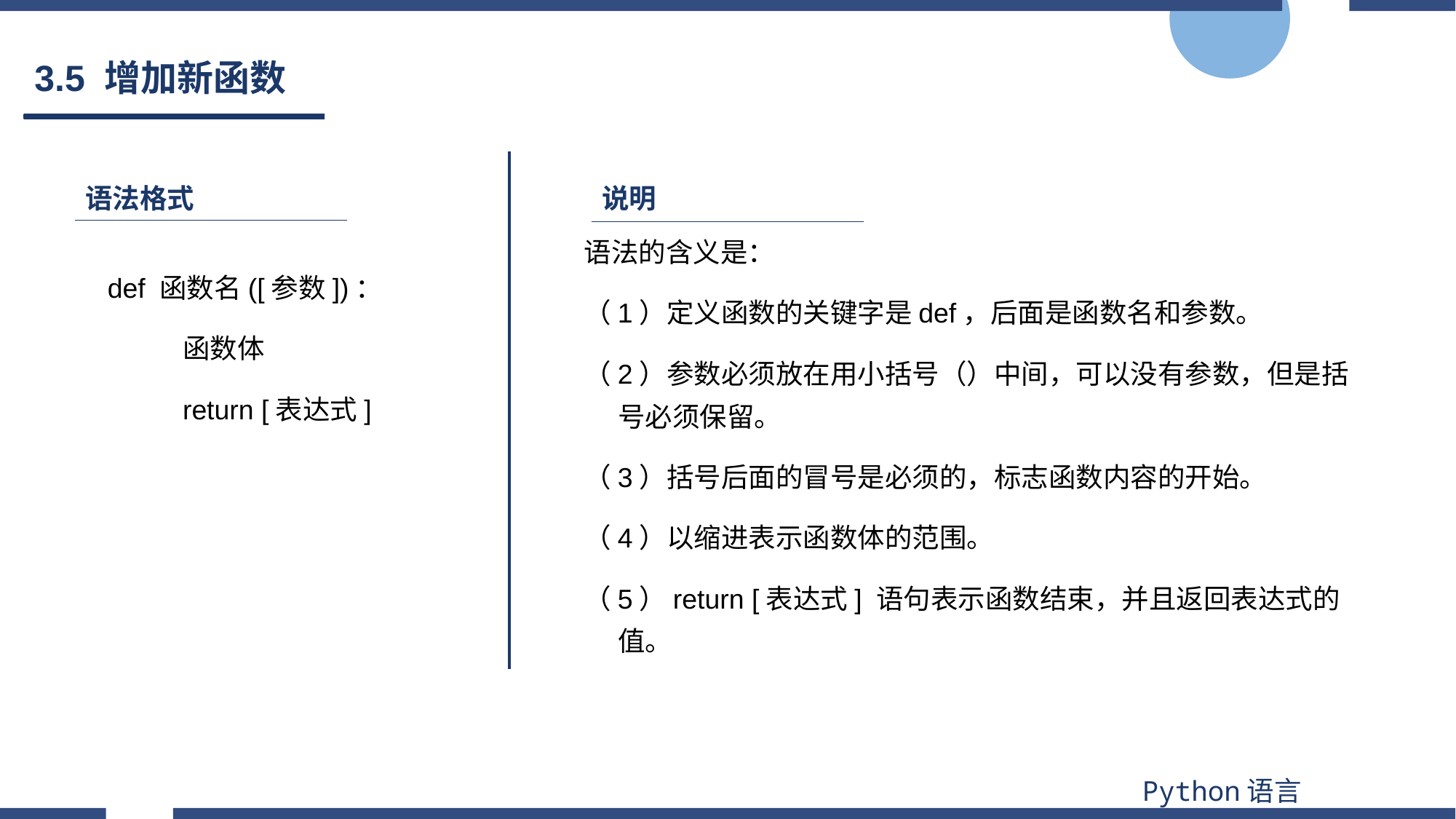

# 3.5 增加新函数
说明
语法格式
语法的含义是：
（1）定义函数的关键字是def，后面是函数名和参数。
（2）参数必须放在用小括号（）中间，可以没有参数，但是括号必须保留。
（3）括号后面的冒号是必须的，标志函数内容的开始。
（4）以缩进表示函数体的范围。
（5）return [表达式] 语句表示函数结束，并且返回表达式的值。

def 函数名([参数])：
	函数体
	return [表达式]